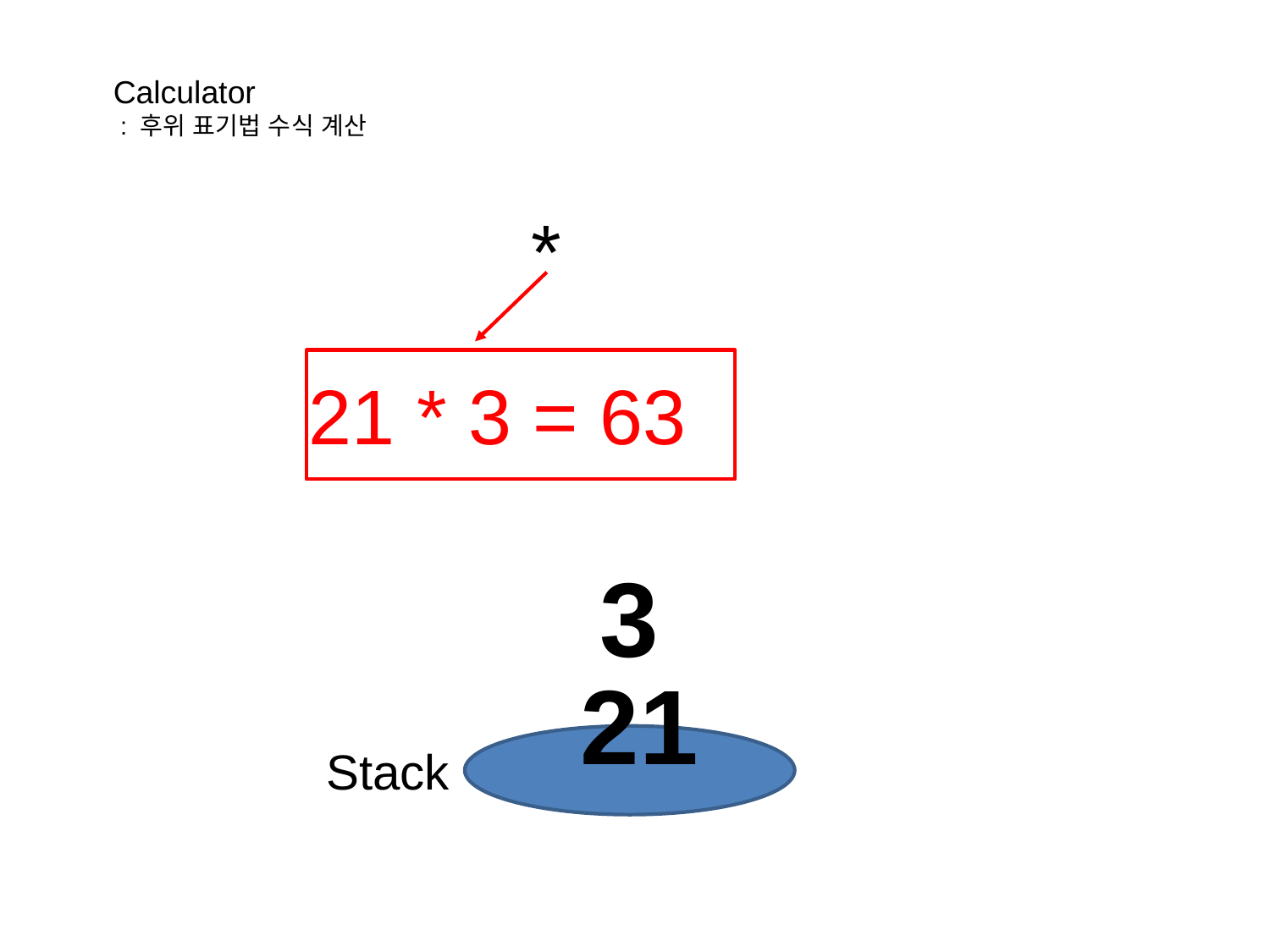

Calculator
 : 후위 표기법 수식 계산
*

21 * 3 = 63
3
21

Stack